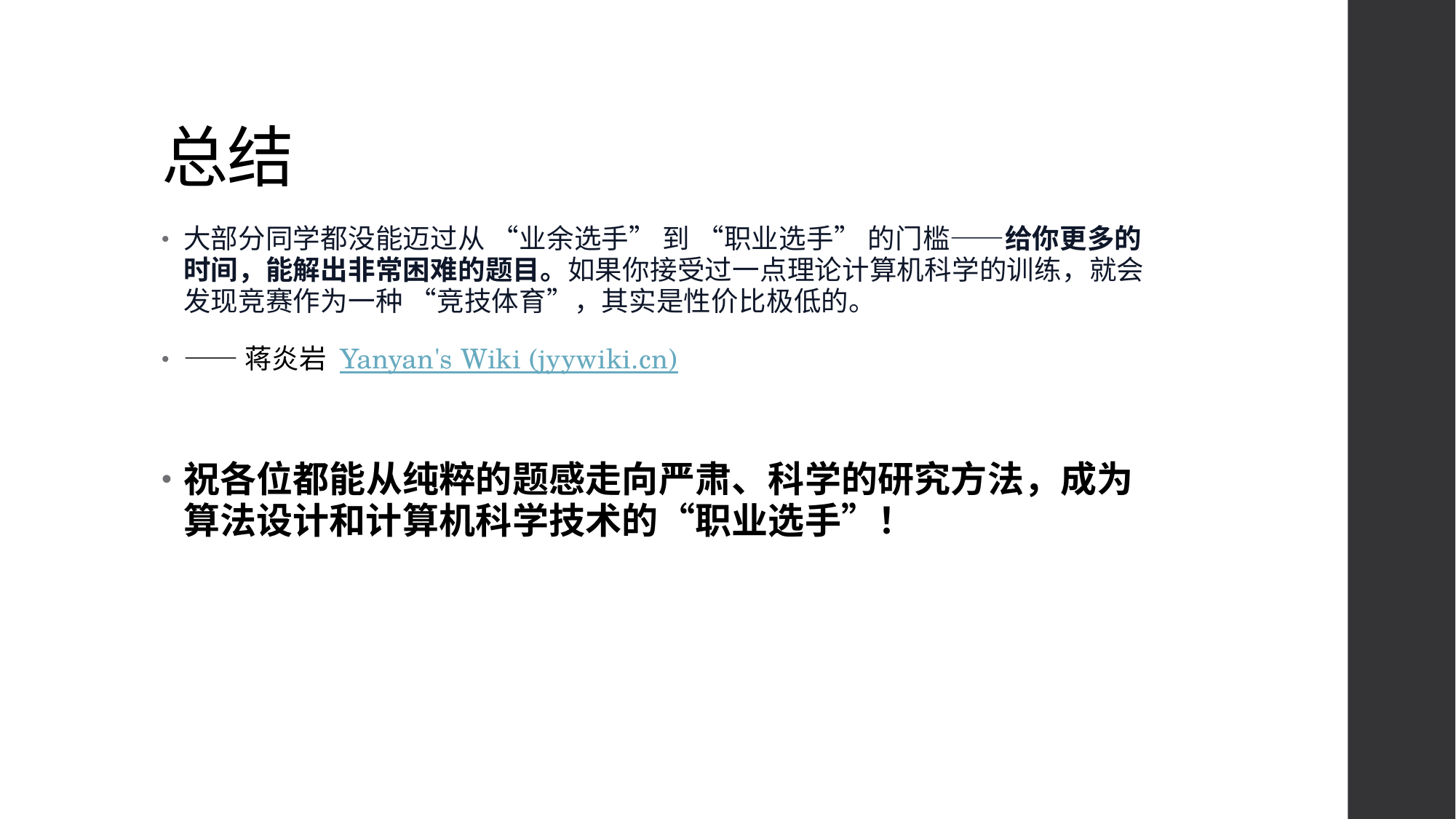

# 总结
大部分同学都没能迈过从 “业余选手” 到 “职业选手” 的门槛——给你更多的时间，能解出非常困难的题目。如果你接受过一点理论计算机科学的训练，就会发现竞赛作为一种 “竞技体育”，其实是性价比极低的。
——蒋炎岩 Yanyan's Wiki (jyywiki.cn)

祝各位都能从纯粹的题感走向严肃、科学的研究方法，成为算法设计和计算机科学技术的“职业选手”！